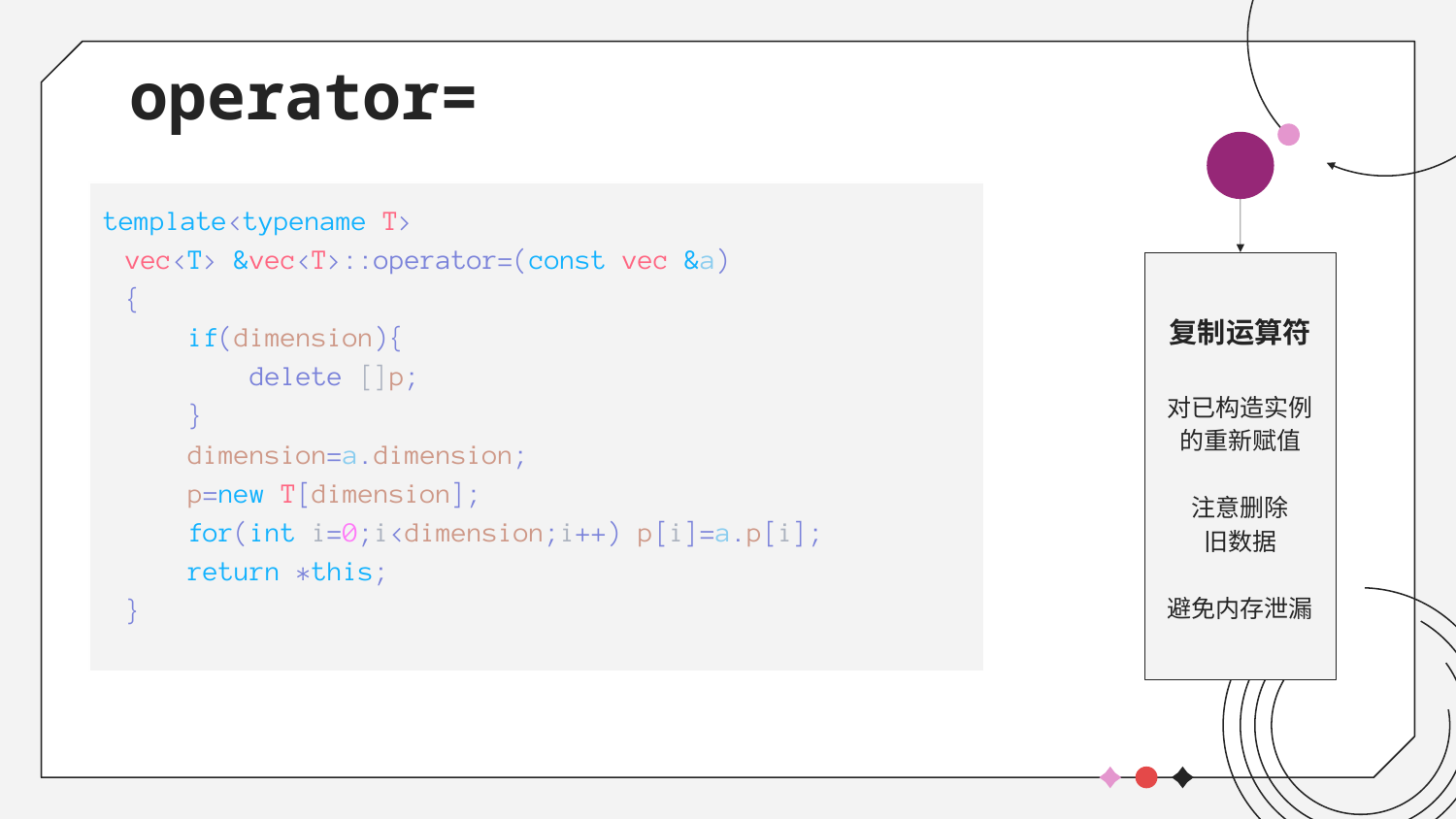

# operator=
i
template<typename T>
vec<T> &vec<T>::operator=(const vec &a)
{
    if(dimension){
        delete []p;
    }
    dimension=a.dimension;
    p=new T[dimension];
    for(int i=0;i<dimension;i++) p[i]=a.p[i];
    return *this;
}
template <typename T>
T vec<T>::operator[](const int &a) const
{
    if(a<=0||a>dimension) throw "access out of bounds";
    return p[a];
}
拷贝构造函数：
template<typename T>
vec<T>::vec(const vec &a)
:dimension(a.dimension)
{
    p=new double[dimension];
    for(int i=0;i<dimension;i++){
        p[i]=a.p[i];
    }
}

复制运算符

对已构造实例的重新赋值

注意删除
旧数据

避免内存泄漏